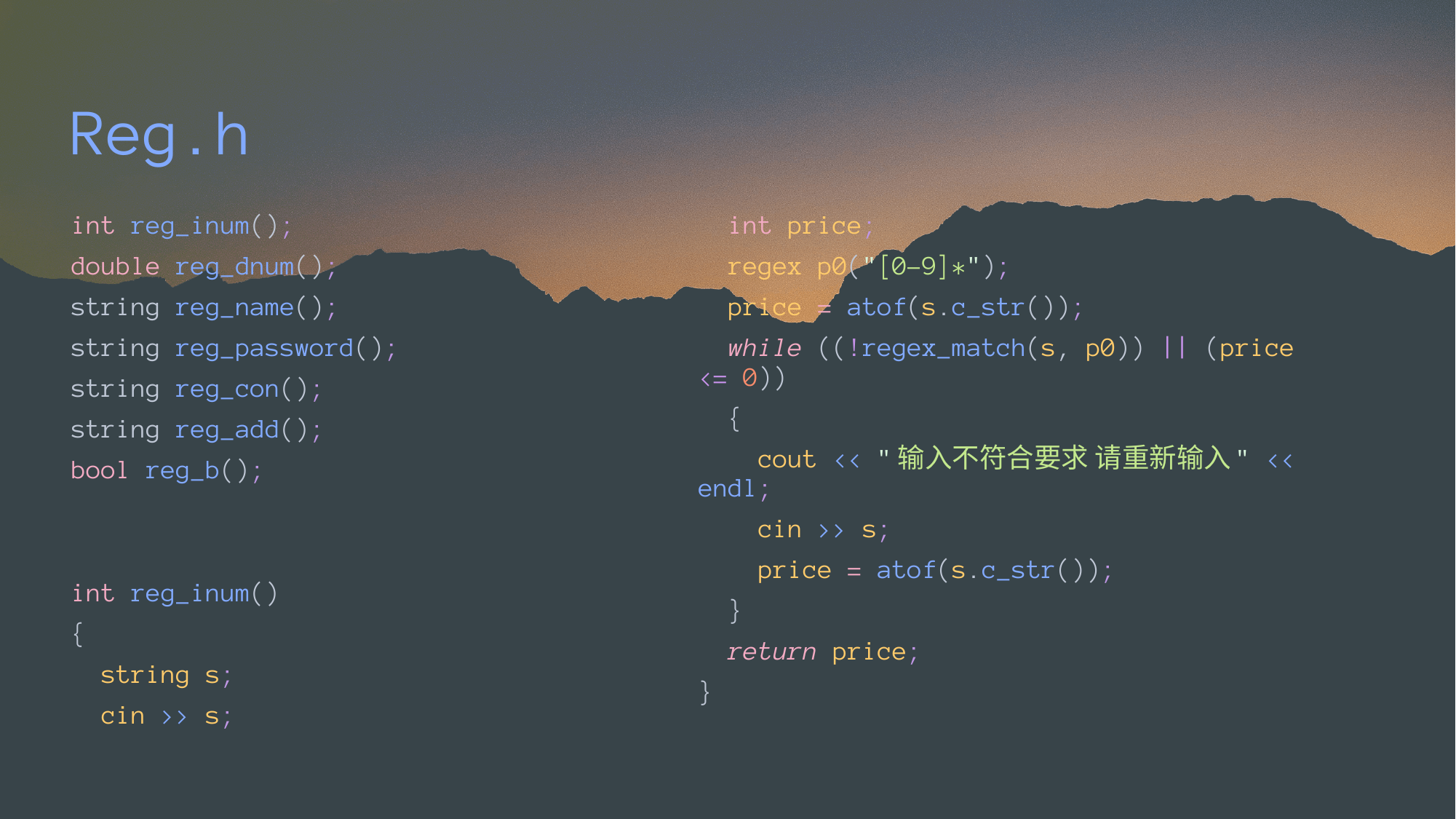

# Reg.h
int reg_inum();
double reg_dnum();
string reg_name();
string reg_password();
string reg_con();
string reg_add();
bool reg_b();

int reg_inum()
{
  string s;
  cin >> s;
  int price;
  regex p0("[0-9]*");
  price = atof(s.c_str());
  while ((!regex_match(s, p0)) || (price <= 0))
  {
    cout << "输入不符合要求 请重新输入" << endl;
    cin >> s;
    price = atof(s.c_str());
  }
  return price;
}